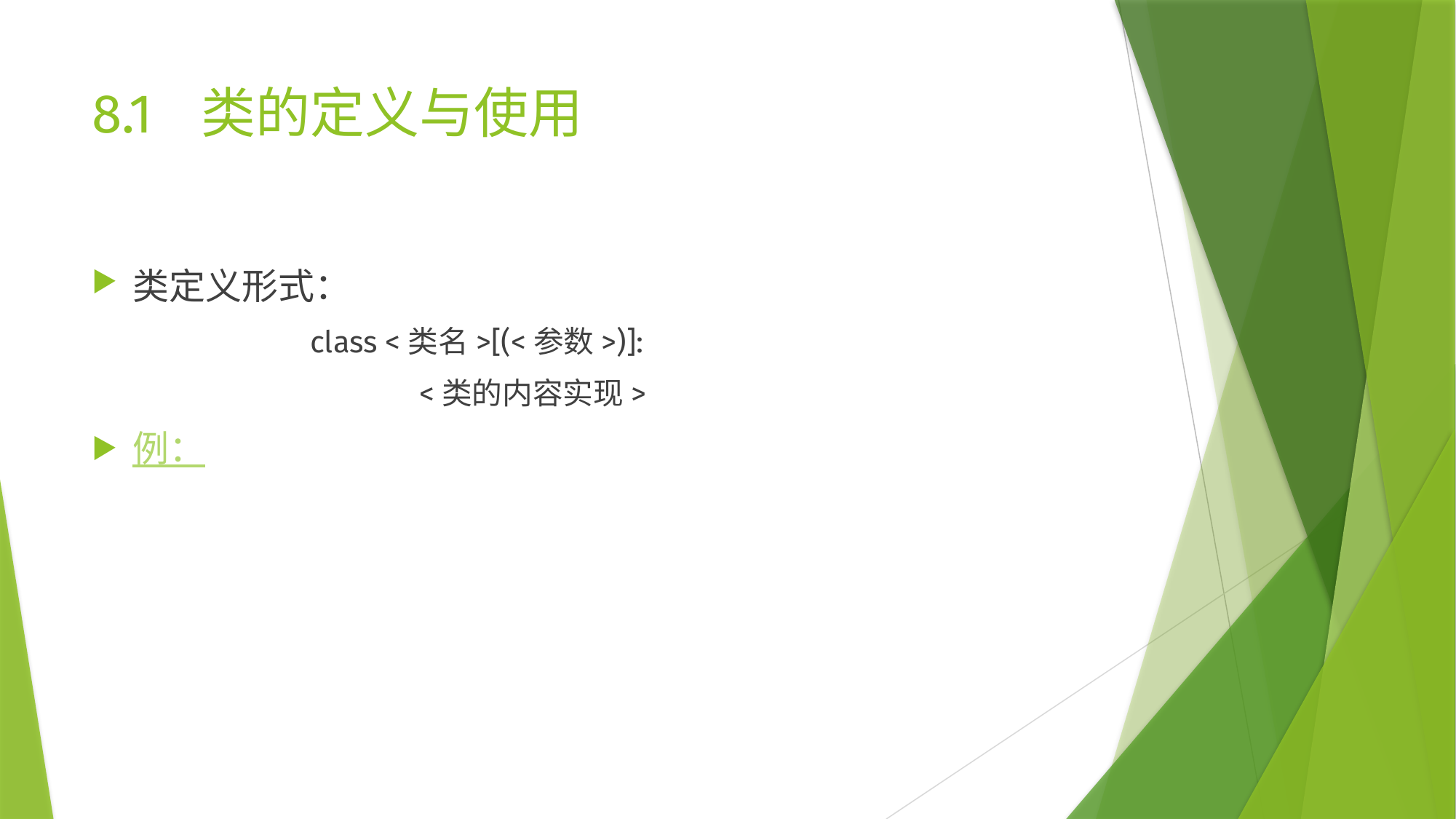

# 8.1	类的定义与使用
类定义形式：
		class <类名>[(<参数>)]:
			<类的内容实现>
例：